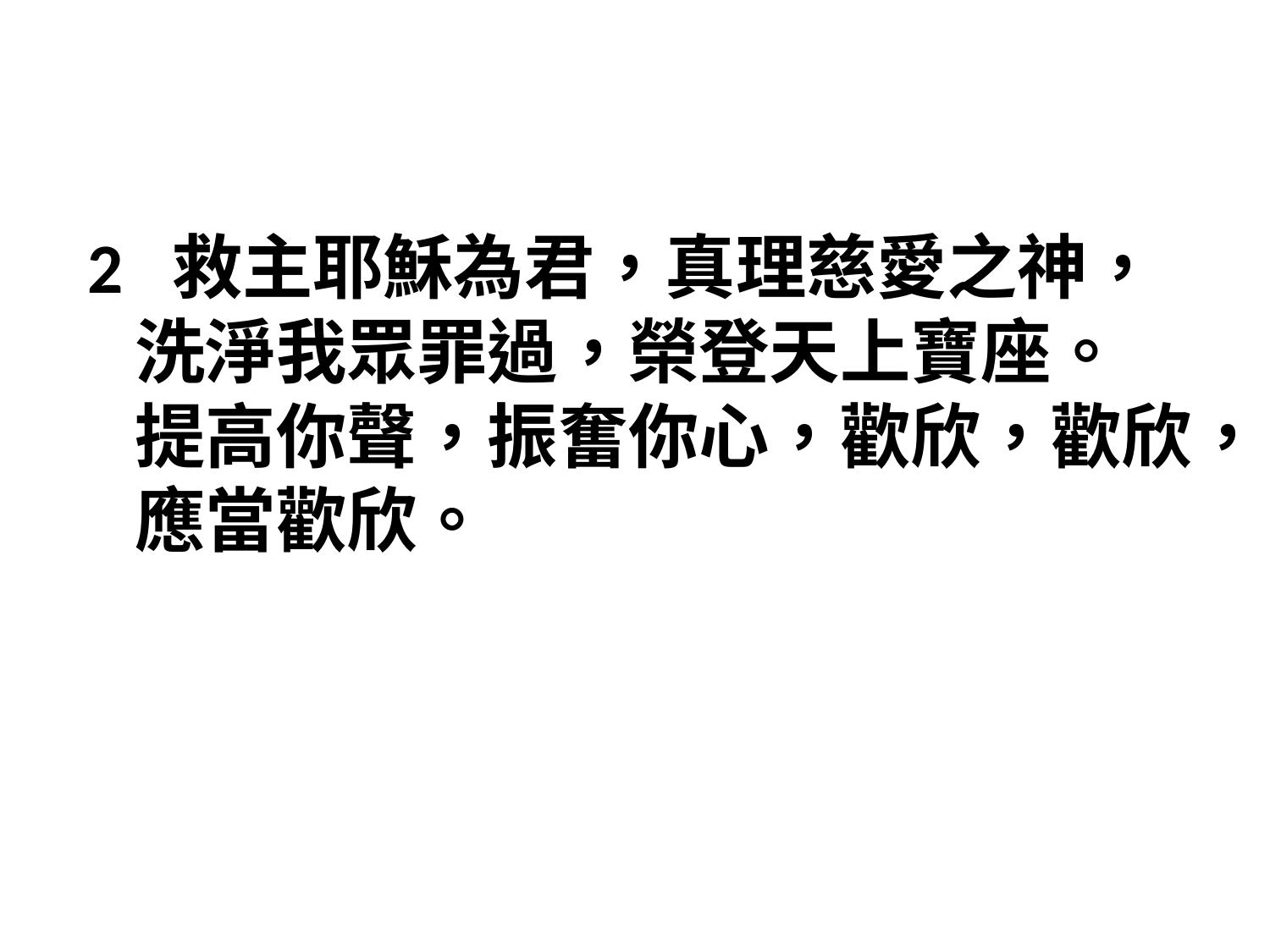

#
2  救主耶穌為君，真理慈愛之神，
洗淨我眾罪過，榮登天上寶座。
提高你聲，振奮你心，歡欣，歡欣，應當歡欣。